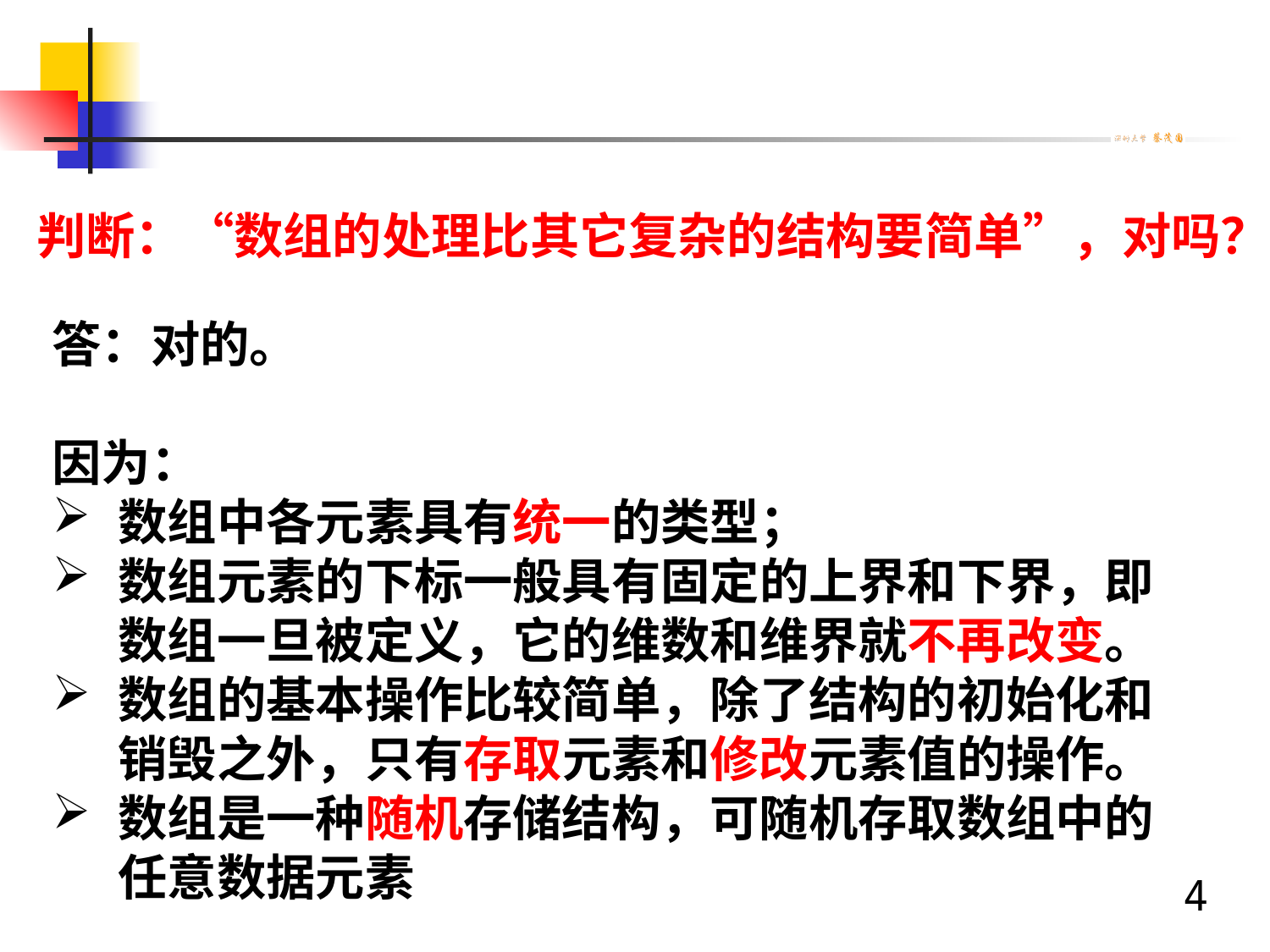

判断：“数组的处理比其它复杂的结构要简单”，对吗？
答：对的。

因为：
数组中各元素具有统一的类型；
数组元素的下标一般具有固定的上界和下界，即数组一旦被定义，它的维数和维界就不再改变。
数组的基本操作比较简单，除了结构的初始化和销毁之外，只有存取元素和修改元素值的操作。
数组是一种随机存储结构，可随机存取数组中的任意数据元素
4